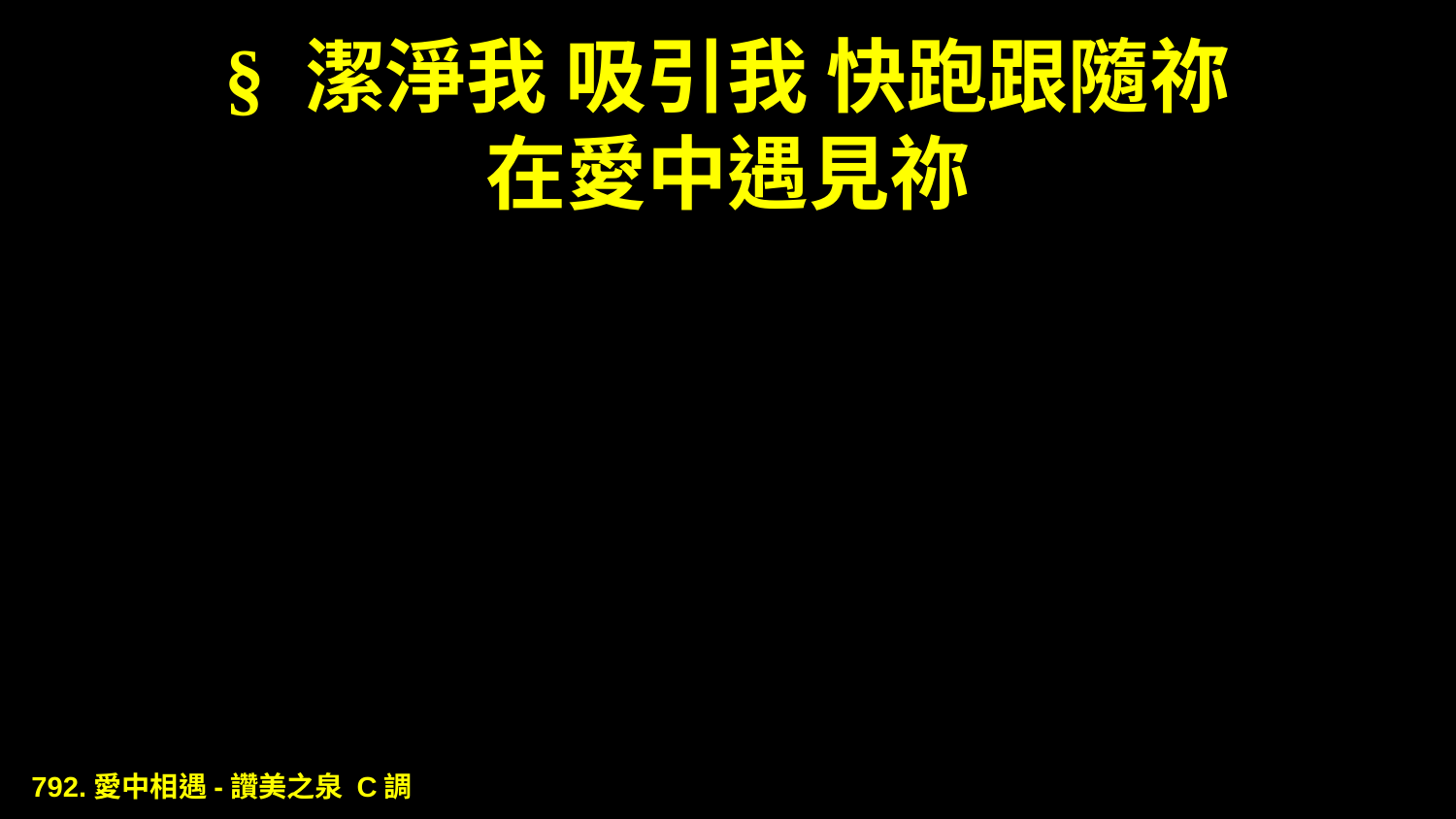

# § 潔淨我 吸引我 快跑跟隨祢 在愛中遇見祢
792.愛中相遇-讚美之泉 C調